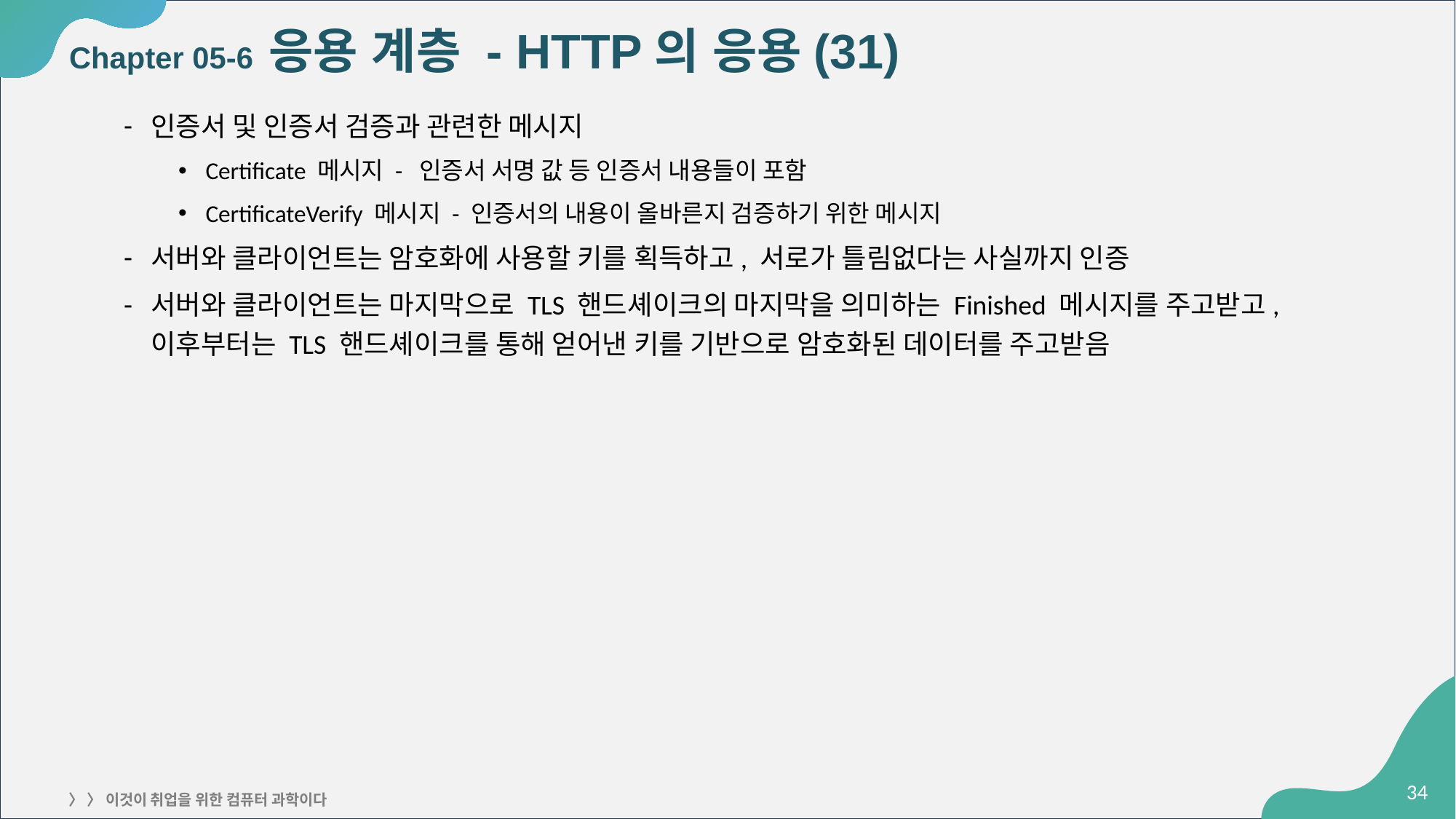

# Chapter 05-6 응용 계층 - HTTP의 응용(31)
인증서 및 인증서 검증과 관련한 메시지
Certificate 메시지 -  인증서 서명 값 등 인증서 내용들이 포함
CertificateVerify 메시지 - 인증서의 내용이 올바른지 검증하기 위한 메시지
서버와 클라이언트는 암호화에 사용할 키를 획득하고, 서로가 틀림없다는 사실까지 인증
서버와 클라이언트는 마지막으로 TLS 핸드셰이크의 마지막을 의미하는 Finished 메시지를 주고받고, 이후부터는 TLS 핸드셰이크를 통해 얻어낸 키를 기반으로 암호화된 데이터를 주고받음
34
〉 〉 이것이 취업을 위한 컴퓨터 과학이다